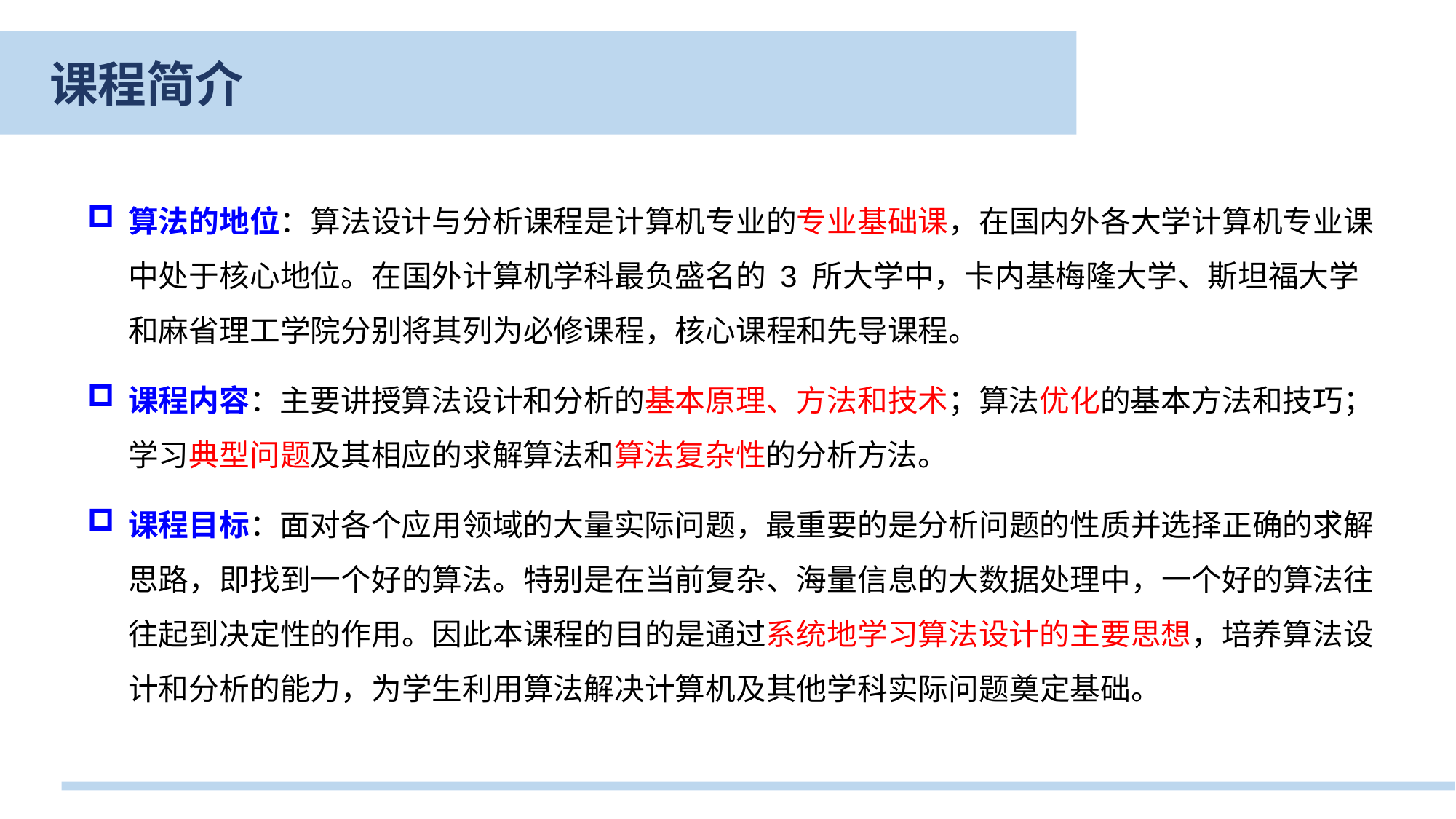

课程简介
课程简介
算法的地位：算法设计与分析课程是计算机专业的专业基础课，在国内外各大学计算机专业课中处于核心地位。在国外计算机学科最负盛名的 3 所大学中，卡内基梅隆大学、斯坦福大学和麻省理工学院分别将其列为必修课程，核心课程和先导课程。
课程内容：主要讲授算法设计和分析的基本原理、方法和技术；算法优化的基本方法和技巧；学习典型问题及其相应的求解算法和算法复杂性的分析方法。
课程目标：面对各个应用领域的大量实际问题，最重要的是分析问题的性质并选择正确的求解思路，即找到一个好的算法。特别是在当前复杂、海量信息的大数据处理中，一个好的算法往往起到决定性的作用。因此本课程的目的是通过系统地学习算法设计的主要思想，培养算法设计和分析的能力，为学生利用算法解决计算机及其他学科实际问题奠定基础。